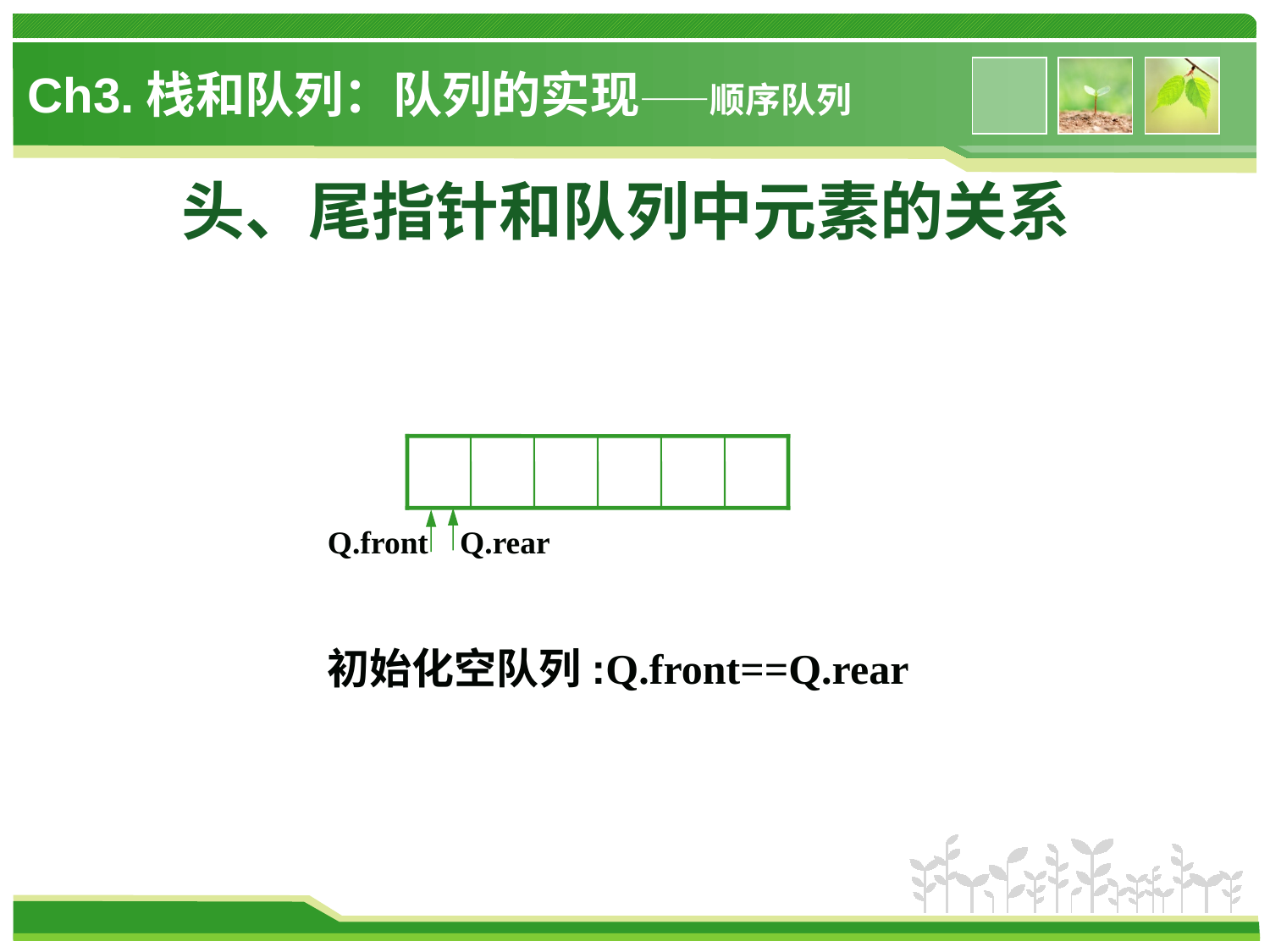

Ch3.栈和队列：队列的实现——顺序队列
头、尾指针和队列中元素的关系

Q.front
Q.rear
初始化空队列:Q.front==Q.rear
60